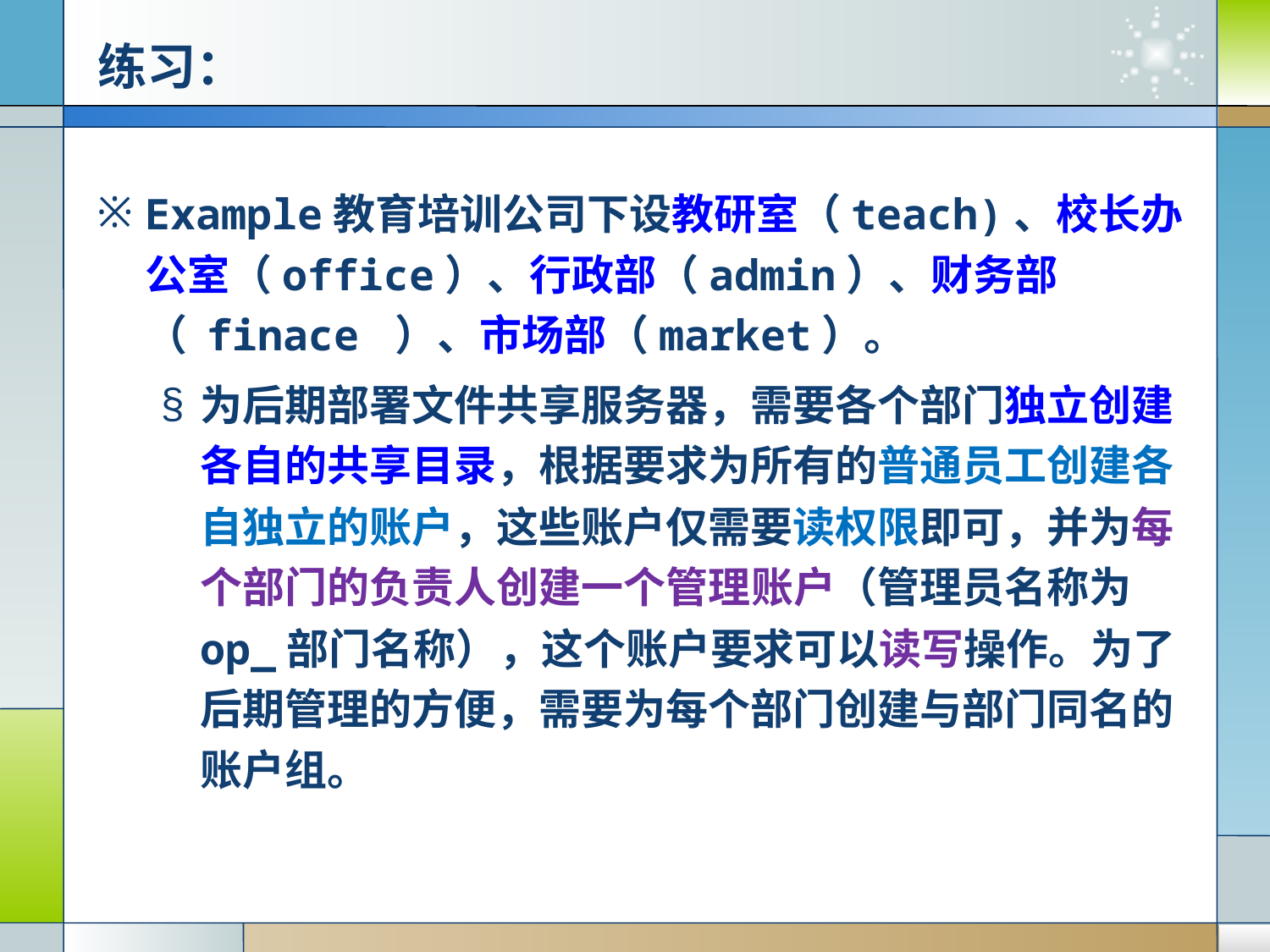

# 练习：
Example教育培训公司下设教研室（teach)、校长办公室（office）、行政部（admin）、财务部（ finace ）、市场部（market）。
为后期部署文件共享服务器，需要各个部门独立创建各自的共享目录，根据要求为所有的普通员工创建各自独立的账户，这些账户仅需要读权限即可，并为每个部门的负责人创建一个管理账户（管理员名称为op_部门名称），这个账户要求可以读写操作。为了后期管理的方便，需要为每个部门创建与部门同名的账户组。